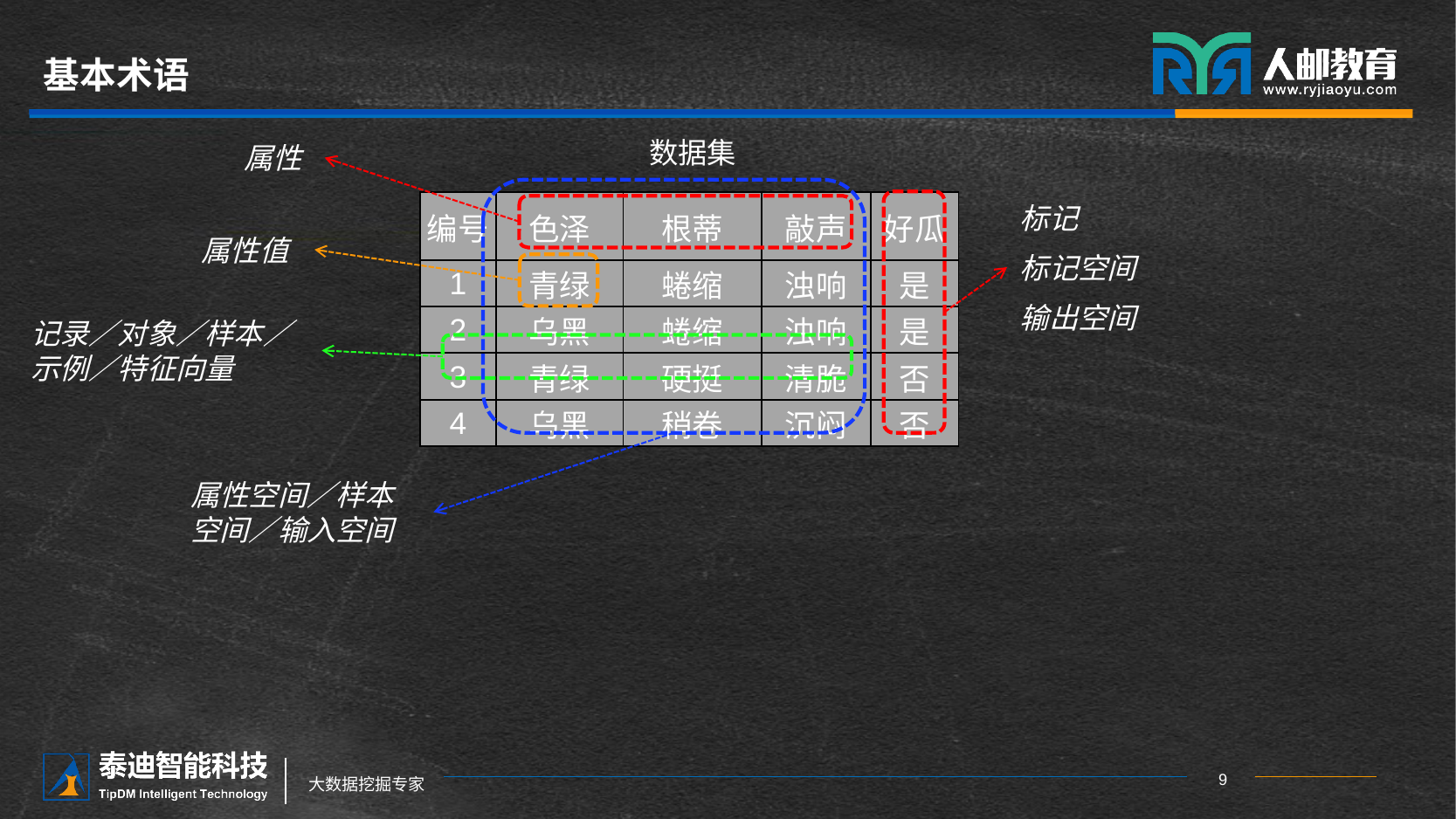

# 基本术语
数据集
属性

| 编号 | 色泽 | 根蒂 | 敲声 | 好瓜 |
| --- | --- | --- | --- | --- |
| 1 | 青绿 | 蜷缩 | 浊响 | 是 |
| 2 | 乌黑 | 蜷缩 | 浊响 | 是 |
| 3 | 青绿 | 硬挺 | 清脆 | 否 |
| 4 | 乌黑 | 稍卷 | 沉闷 | 否 |
标记
标记空间
输出空间
属性值

记录／对象／样本／示例／特征向量

属性空间／样本空间／输入空间